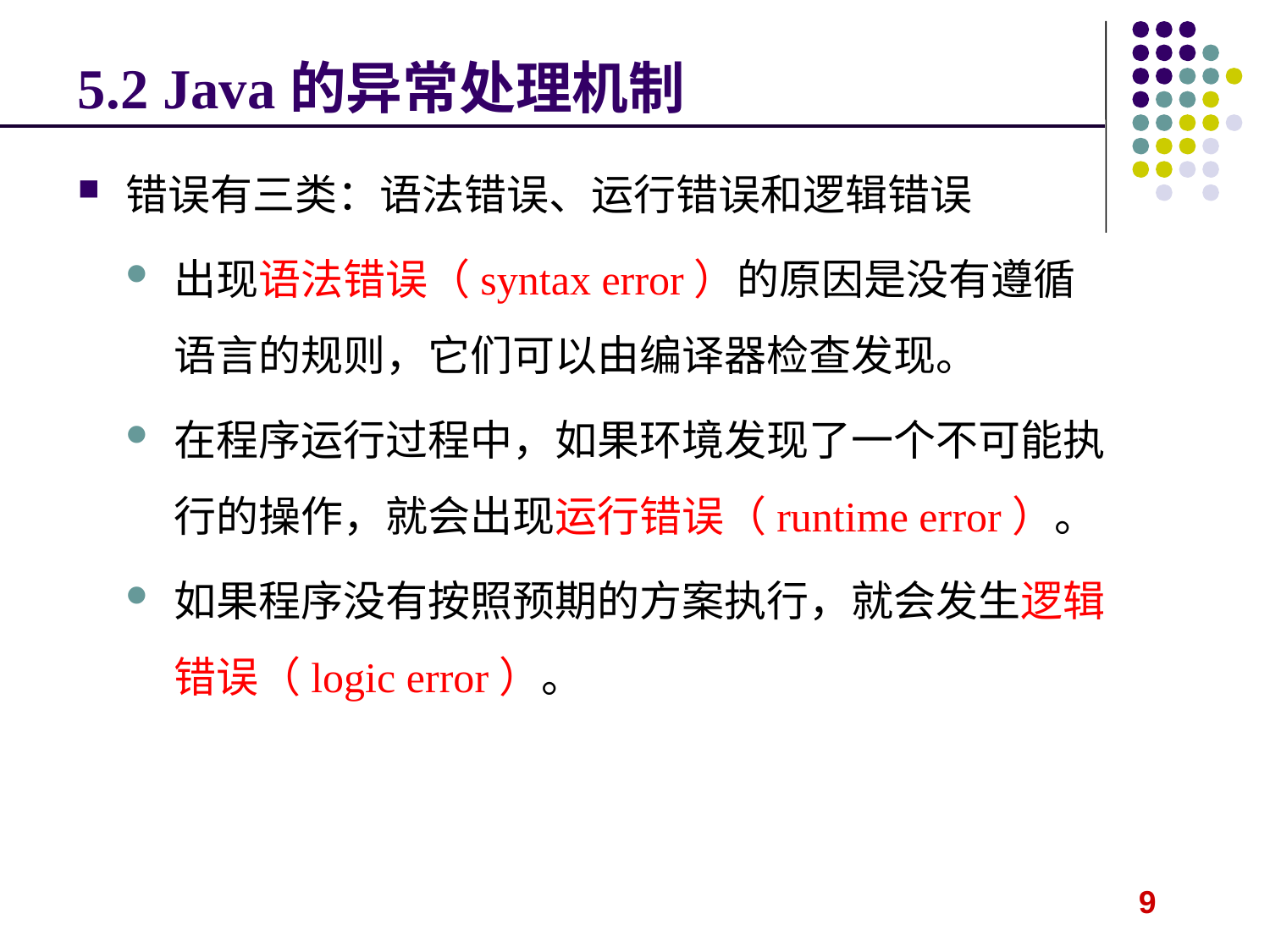

# 5.2 Java的异常处理机制
错误有三类：语法错误、运行错误和逻辑错误
出现语法错误（syntax error）的原因是没有遵循语言的规则，它们可以由编译器检查发现。
在程序运行过程中，如果环境发现了一个不可能执行的操作，就会出现运行错误（runtime error）。
如果程序没有按照预期的方案执行，就会发生逻辑错误（logic error）。